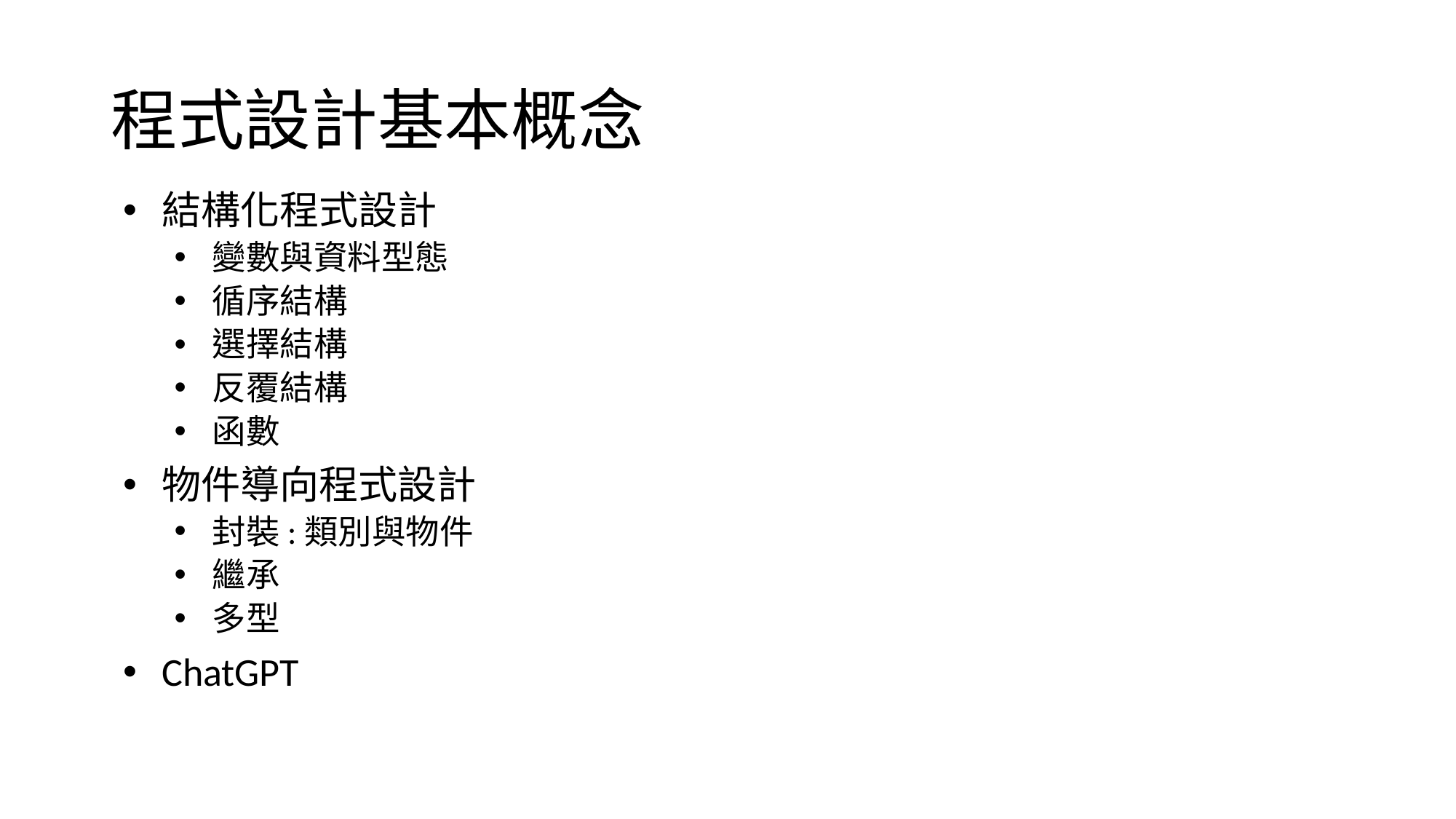

# 程式設計基本概念
結構化程式設計
變數與資料型態
循序結構
選擇結構
反覆結構
函數
物件導向程式設計
封裝:類別與物件
繼承
多型
ChatGPT